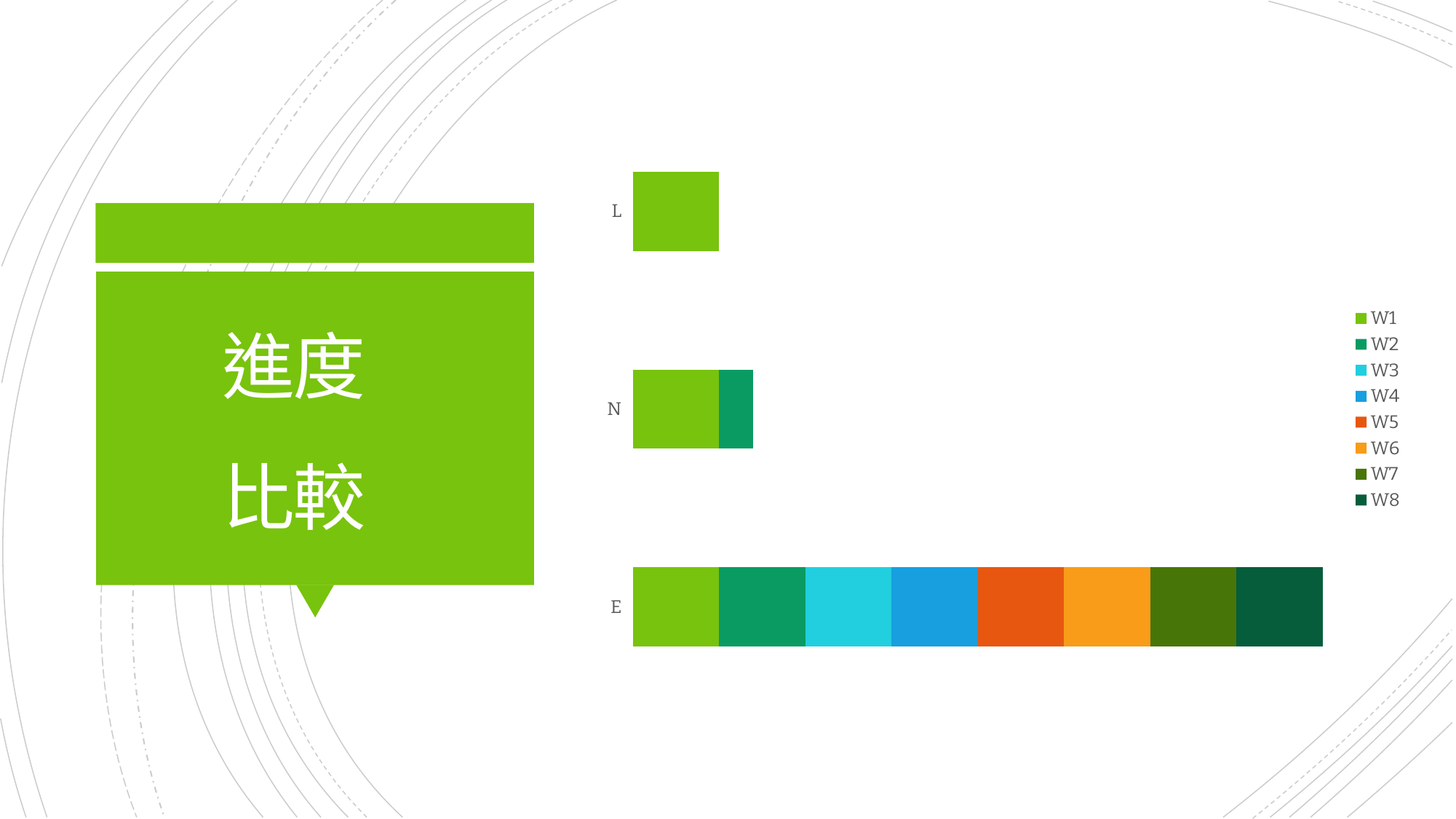

### Chart

| Category | W1 | W2 | W3 | W4 | W5 | W6 | W7 | W8 |
|---|---|---|---|---|---|---|---|---|
| E | 1.0 | 1.0 | 1.0 | 1.0 | 1.0 | 1.0 | 1.0 | 1.0 |
| N | 1.0 | 0.4 | 0.0 | 0.0 | 0.0 | 0.0 | 0.0 | 0.0 |
| L | 1.0 | 0.0 | 0.0 | 0.0 | 0.0 | 0.0 | 0.0 | 0.0 |
# 進度
比較